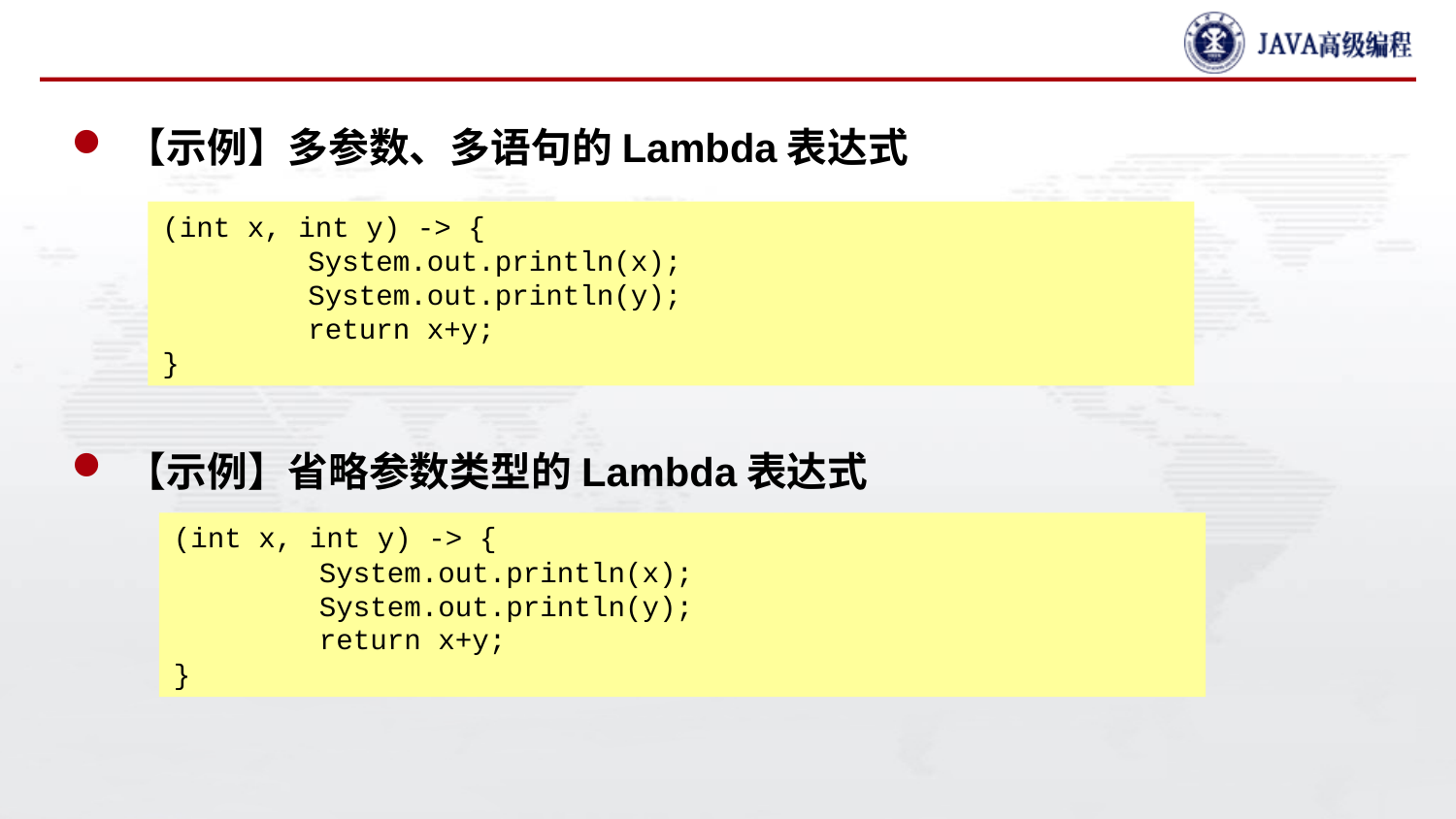

#
【示例】多参数、多语句的Lambda表达式

【示例】省略参数类型的Lambda表达式
(int x, int y) -> {
	System.out.println(x);
	System.out.println(y);
	return x+y;
}

(int x, int y) -> {
	System.out.println(x);
	System.out.println(y);
	return x+y;
}